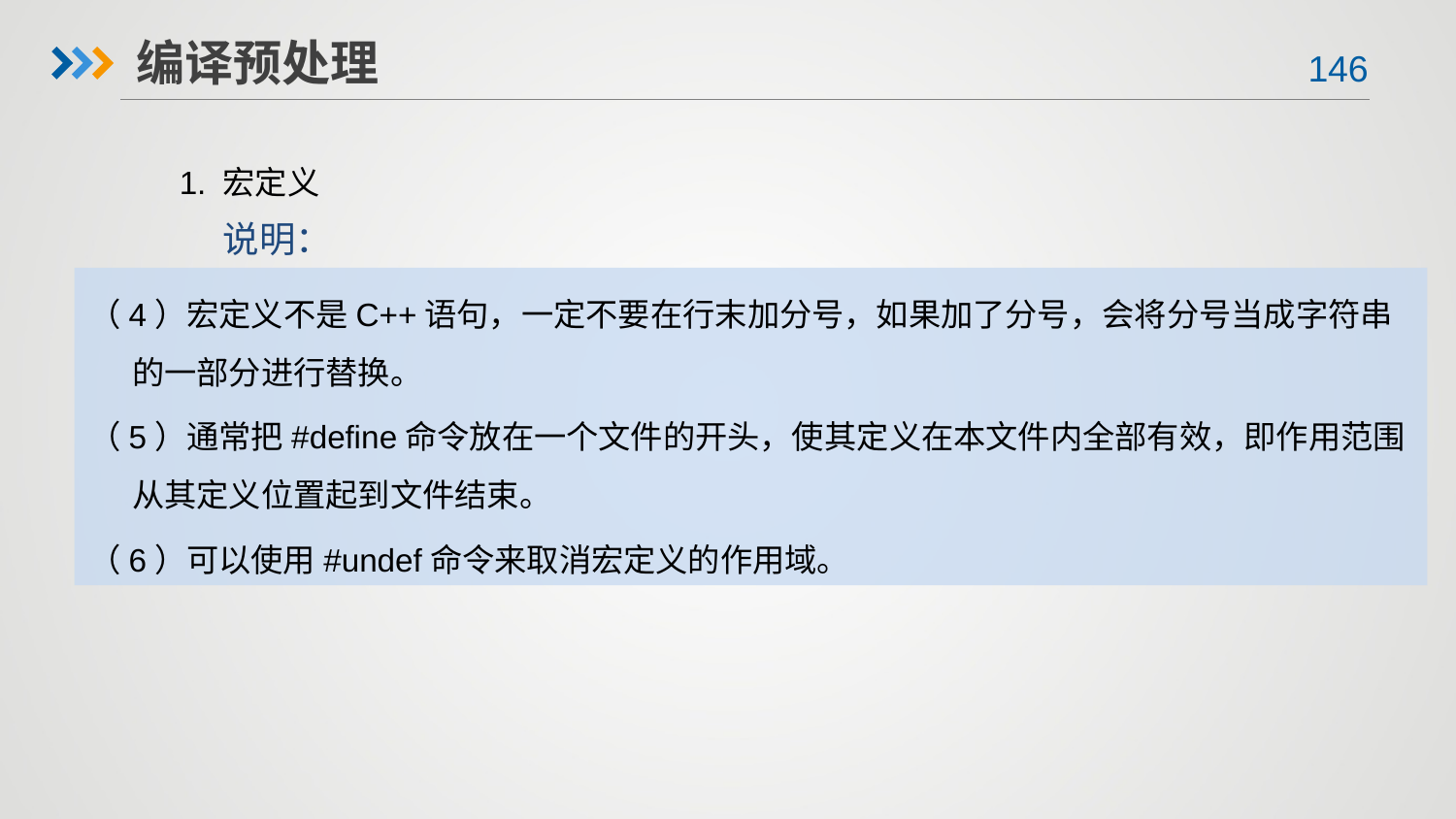

编译预处理
1. 宏定义
说明：
（4）宏定义不是C++语句，一定不要在行末加分号，如果加了分号，会将分号当成字符串的一部分进行替换。
（5）通常把#define命令放在一个文件的开头，使其定义在本文件内全部有效，即作用范围从其定义位置起到文件结束。
（6）可以使用#undef命令来取消宏定义的作用域。